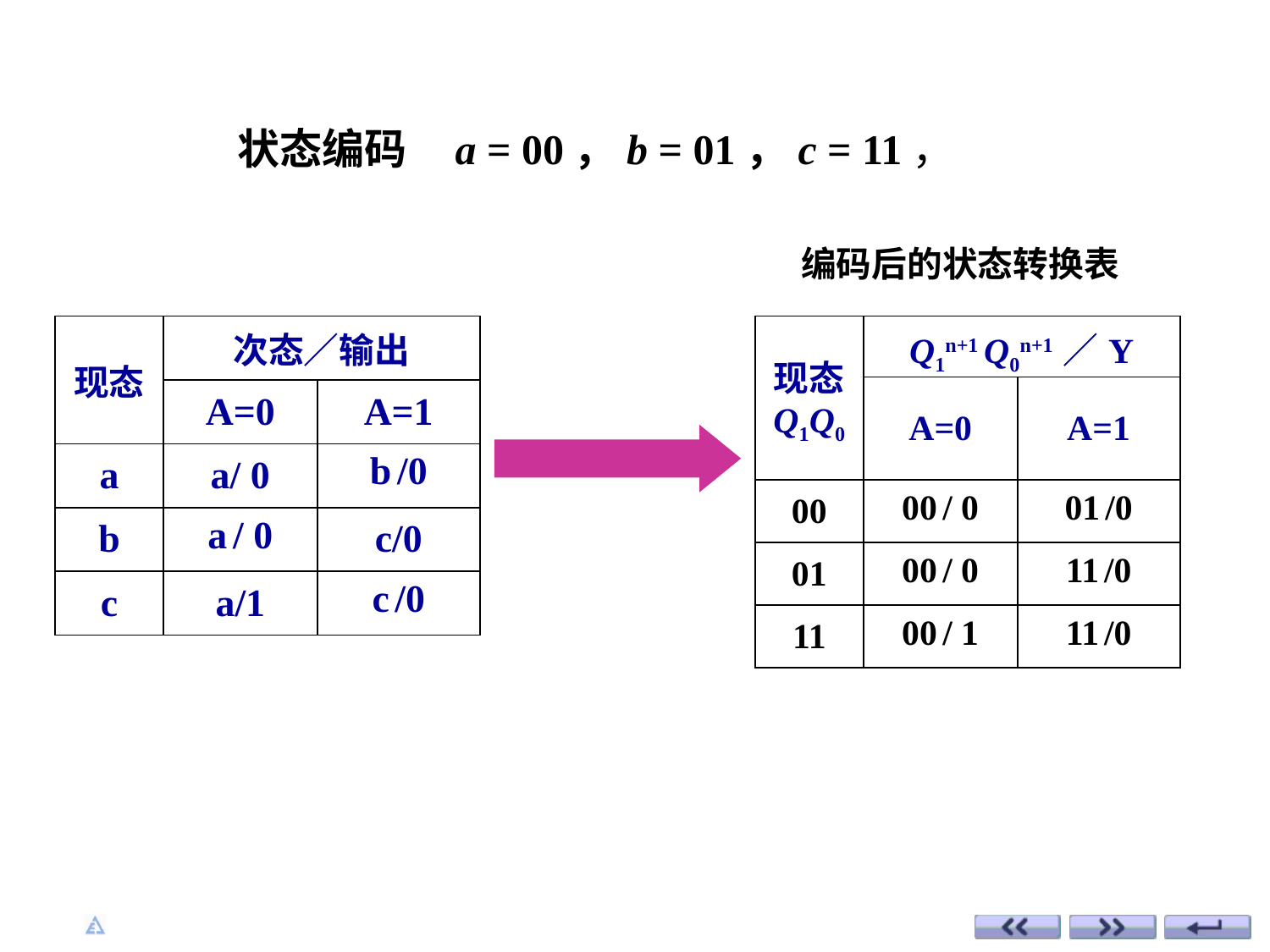

状态编码    a = 00，b = 01，c = 11，
编码后的状态转换表
| 现态 | 次态／输出 |  |
| --- | --- | --- |
|  | A=0 | A=1 |
| a | a/ 0 | b /0 |
| b | a / 0 | c/0 |
| c | a/1 | c /0 |
| 现态 Q1Q0 | Q1n+1 Q0n+1 ／Y |  |
| --- | --- | --- |
|  | A=0 | A=1 |
| 00 | 00 / 0 | 01 /0 |
| 01 | 00 / 0 | 11 /0 |
| 11 | 00 / 1 | 11 /0 |